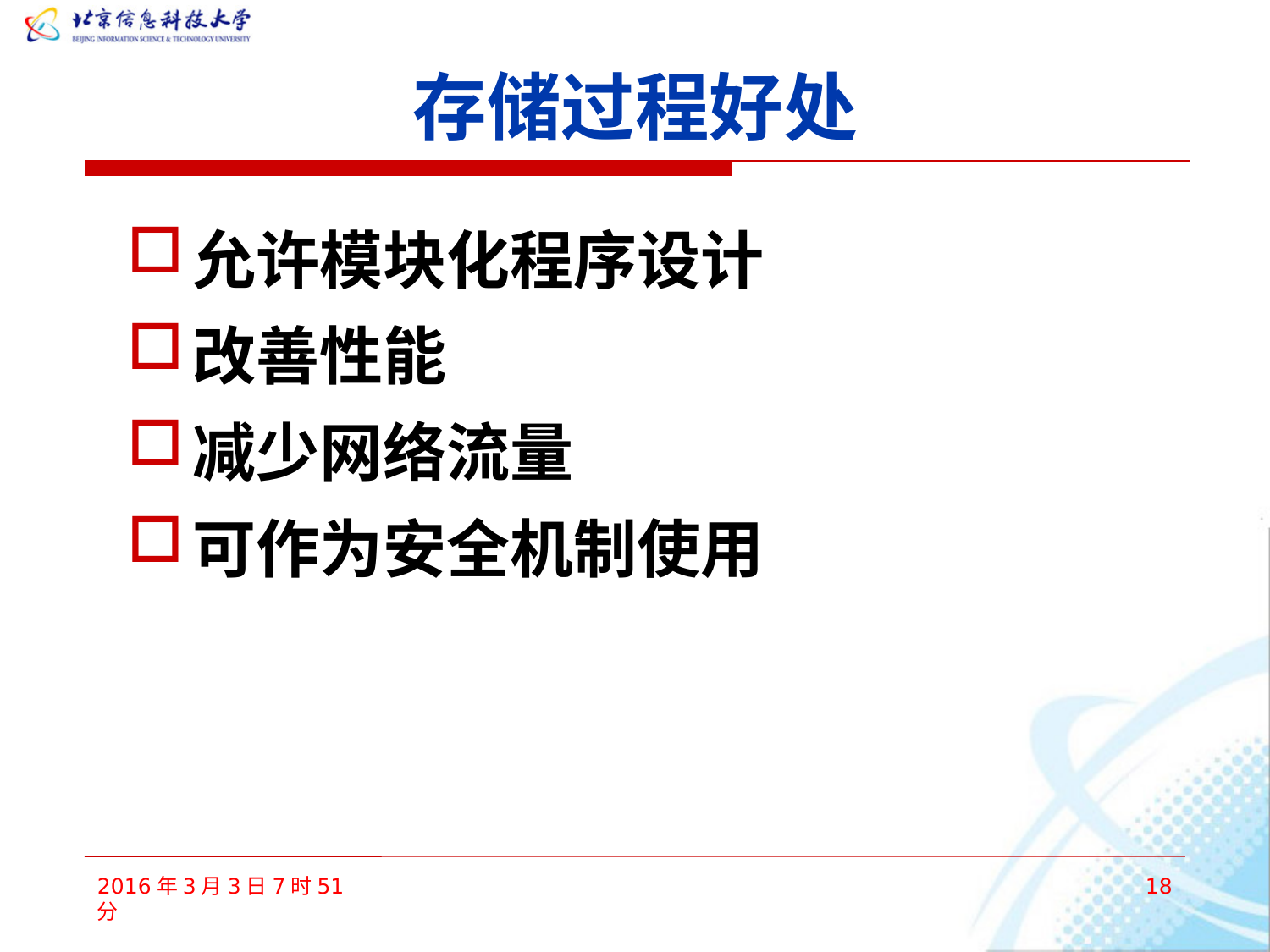

# 存储过程好处
允许模块化程序设计
改善性能
减少网络流量
可作为安全机制使用
2016年3月3日7时51分
18